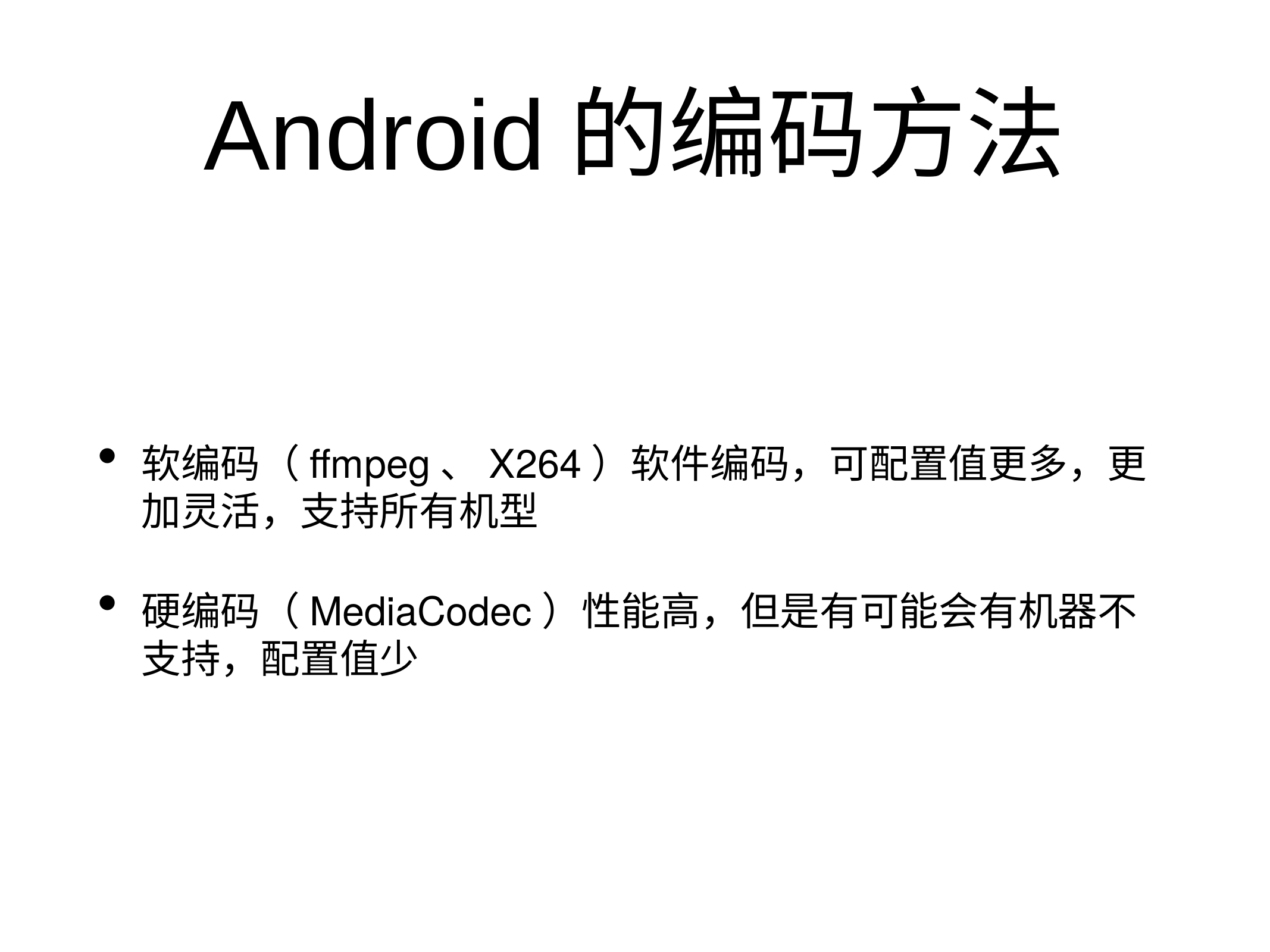

# Android的编码方法
软编码（ffmpeg、X264）软件编码，可配置值更多，更加灵活，支持所有机型
硬编码（MediaCodec）性能高，但是有可能会有机器不支持，配置值少